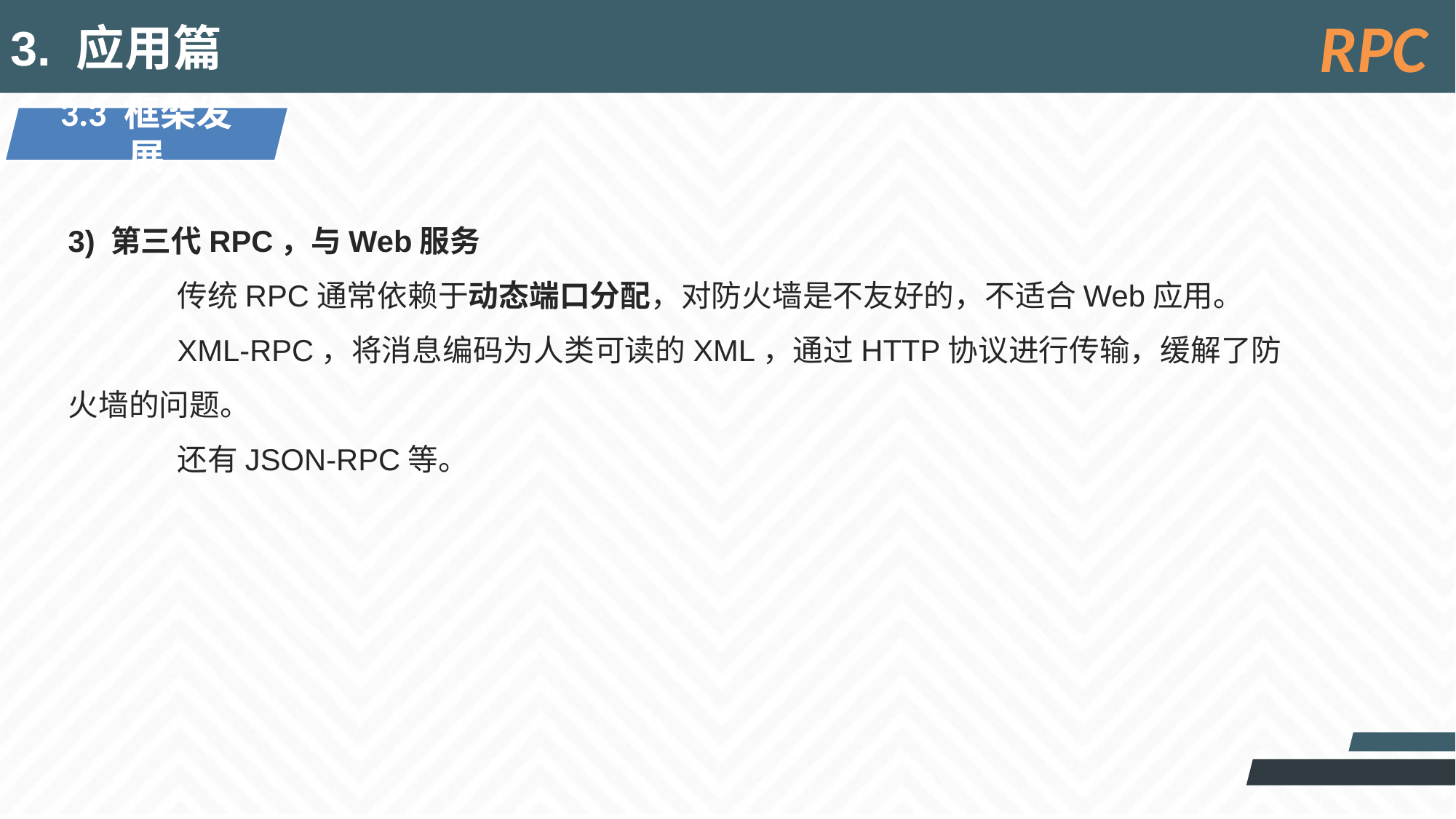

3. 应用篇
RPC
3.3 框架发展
3) 第三代RPC，与Web服务
	传统RPC通常依赖于动态端口分配，对防火墙是不友好的，不适合Web应用。
	XML-RPC，将消息编码为人类可读的XML，通过HTTP协议进行传输，缓解了防火墙的问题。
	还有JSON-RPC等。